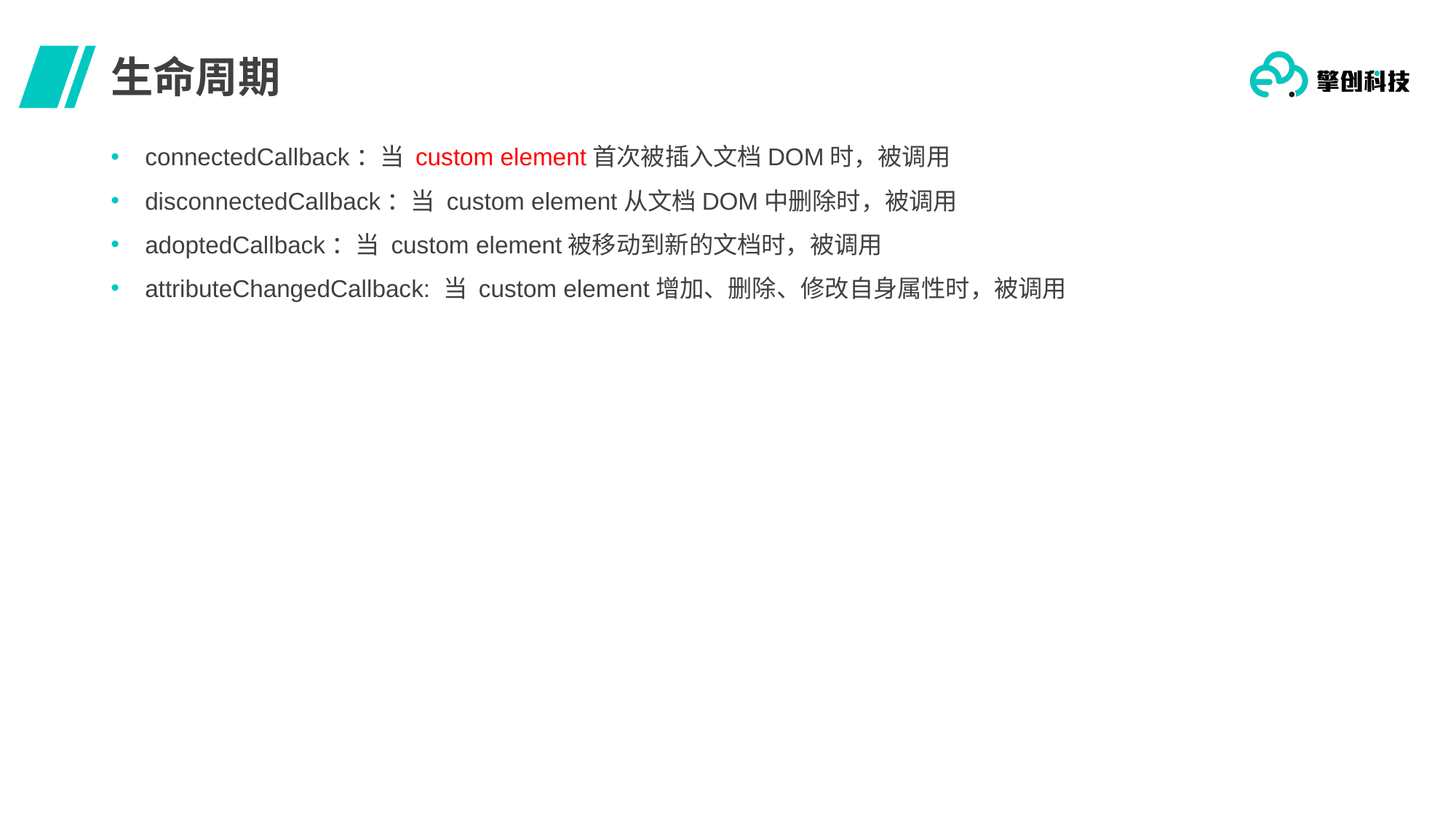

# 生命周期
connectedCallback：当 custom element首次被插入文档DOM时，被调用
disconnectedCallback：当 custom element从文档DOM中删除时，被调用
adoptedCallback：当 custom element被移动到新的文档时，被调用
attributeChangedCallback: 当 custom element增加、删除、修改自身属性时，被调用